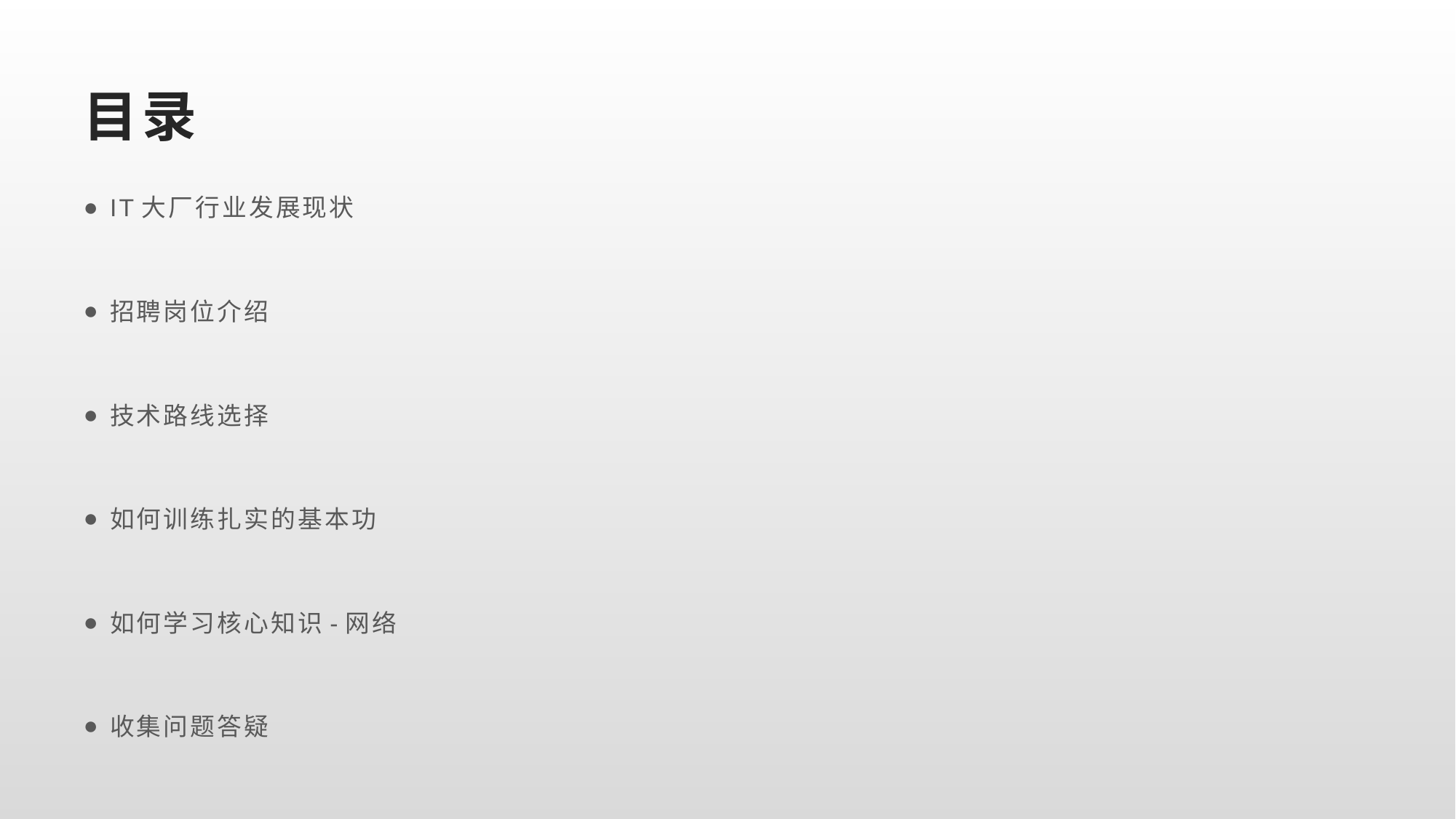

# 目录
IT大厂行业发展现状

招聘岗位介绍

技术路线选择

如何训练扎实的基本功

如何学习核心知识-网络

收集问题答疑